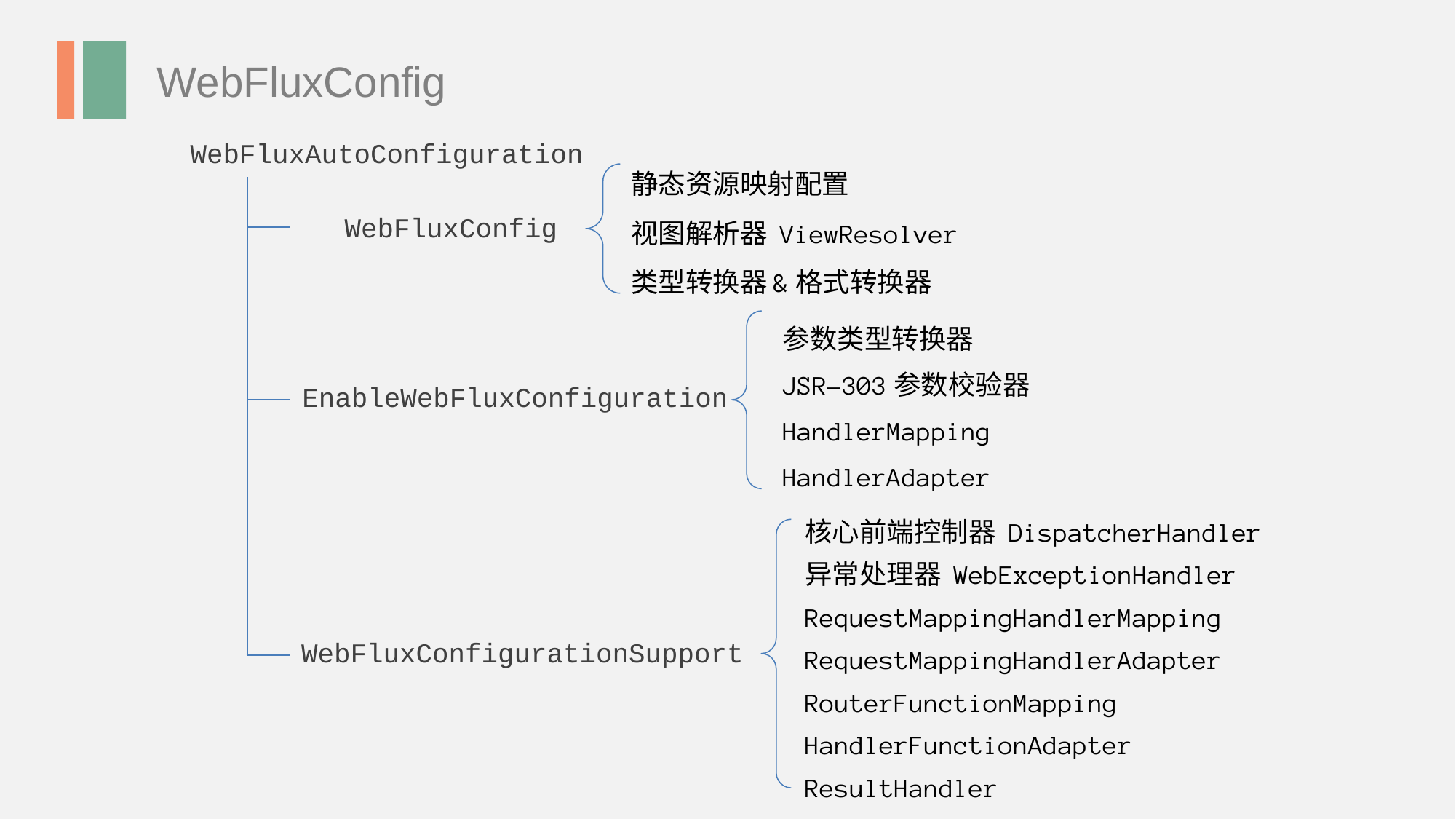

WebFluxConfig
WebFluxAutoConfiguration
静态资源映射配置
视图解析器 ViewResolver
类型转换器&格式转换器

WebFluxConfig
参数类型转换器
JSR-303参数校验器
HandlerMapping
HandlerAdapter

EnableWebFluxConfiguration
核心前端控制器 DispatcherHandler
异常处理器 WebExceptionHandler
RequestMappingHandlerMapping
RequestMappingHandlerAdapter
RouterFunctionMapping
HandlerFunctionAdapter
ResultHandler

WebFluxConfigurationSupport